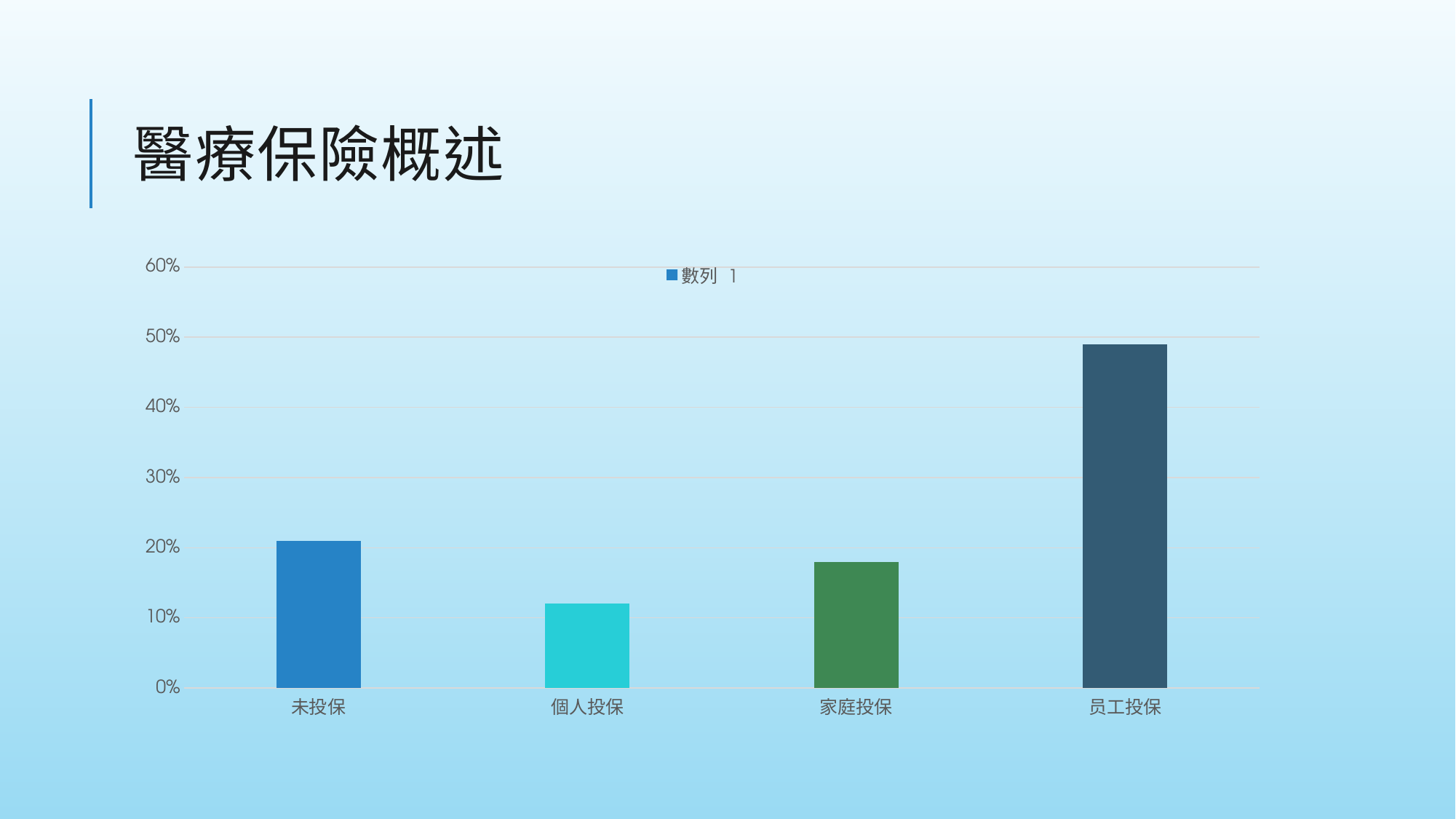

# 醫療保險概述

### Chart

| Category | 數列 1 |
|---|---|
| 未投保 | 0.21 |
| 個人投保 | 0.12 |
| 家庭投保 | 0.18 |
| 员工投保 | 0.49 |